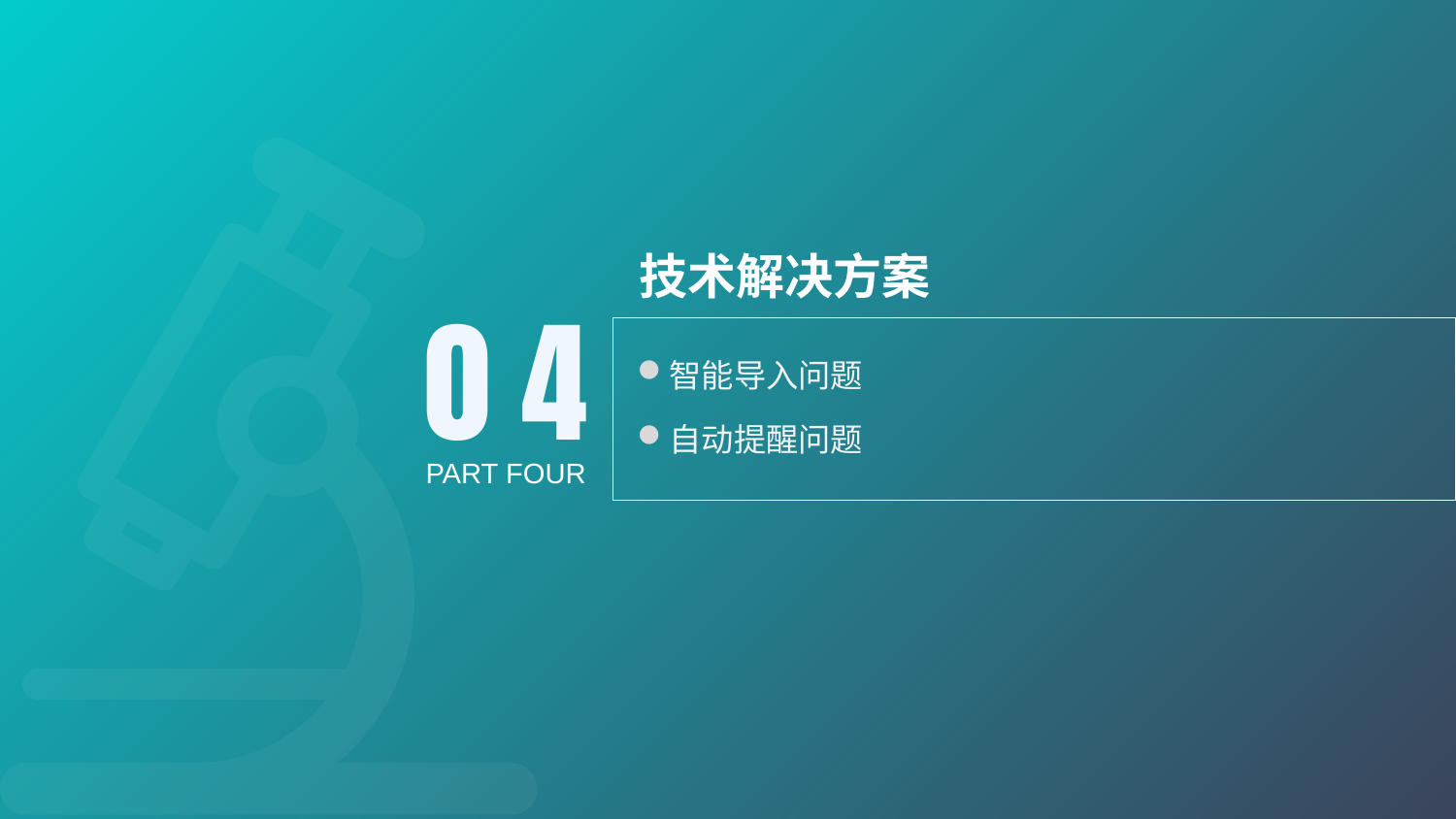

技术解决方案
0 4

智能导入问题

自动提醒问题
PART FOUR